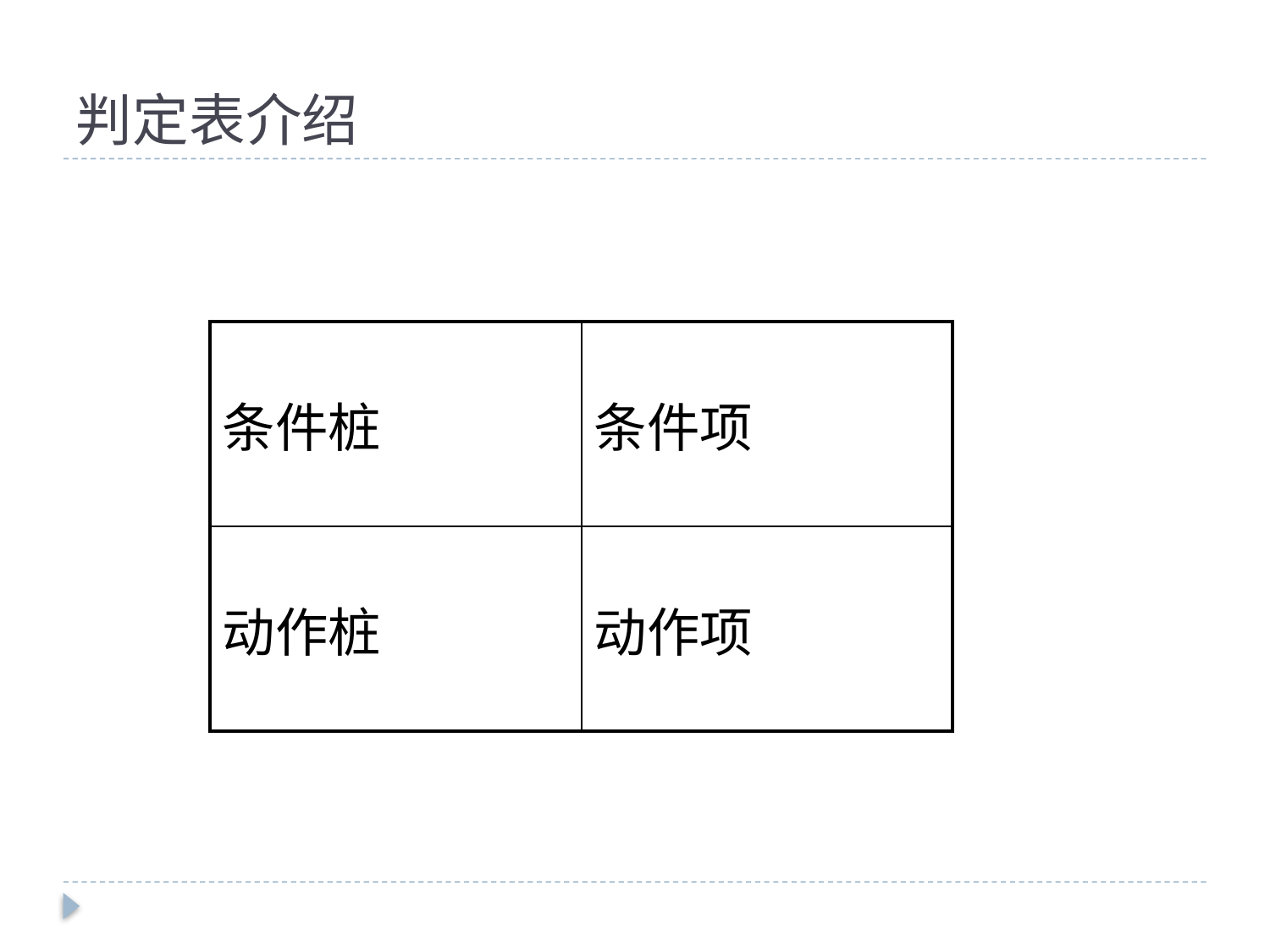

# 判定表介绍
| 条件桩 | 条件项 |
| --- | --- |
| 动作桩 | 动作项 |